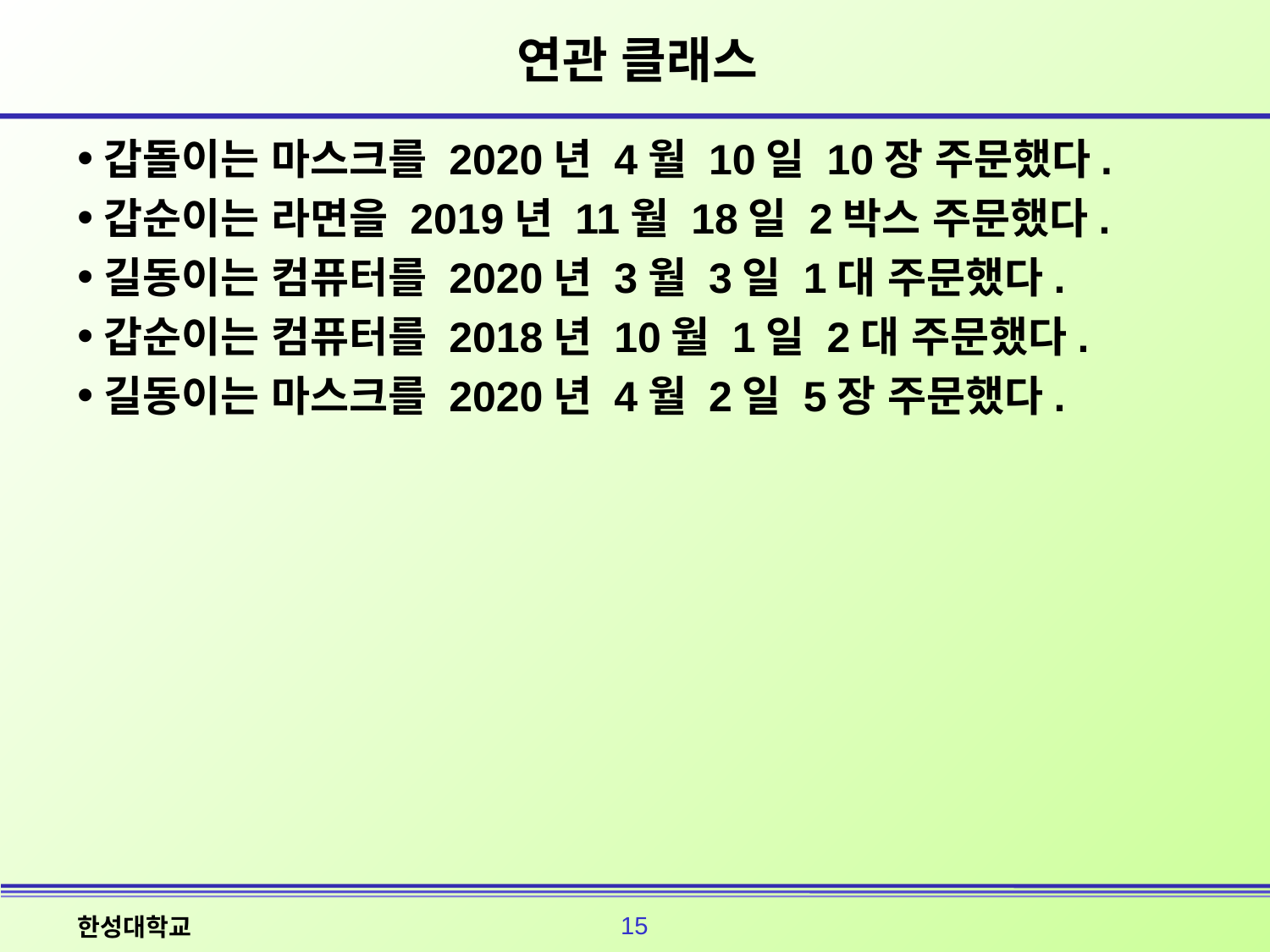

# 연관 클래스
갑돌이는 마스크를 2020년 4월 10일 10장 주문했다.
갑순이는 라면을 2019년 11월 18일 2박스 주문했다.
길동이는 컴퓨터를 2020년 3월 3일 1대 주문했다.
갑순이는 컴퓨터를 2018년 10월 1일 2대 주문했다.
길동이는 마스크를 2020년 4월 2일 5장 주문했다.